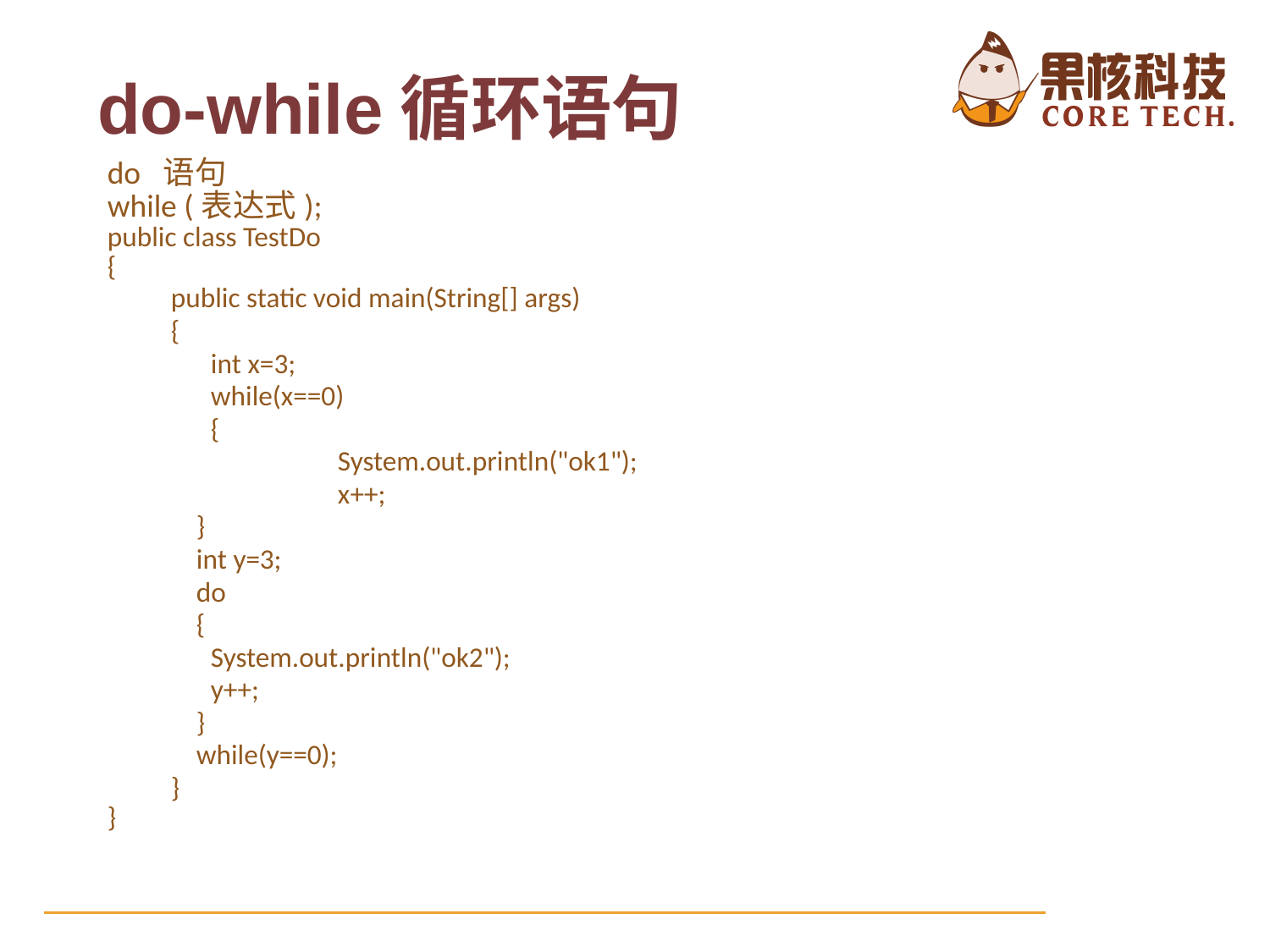

# do-while循环语句
do  语句
while (表达式);
public class TestDo
{
public static void main(String[] args)
{
	int x=3;
	while(x==0)
	{
		System.out.println("ok1");
		x++;
    }
    int y=3;
    do
    {
    	System.out.println("ok2");
    	y++;
    }
    while(y==0);
}
}